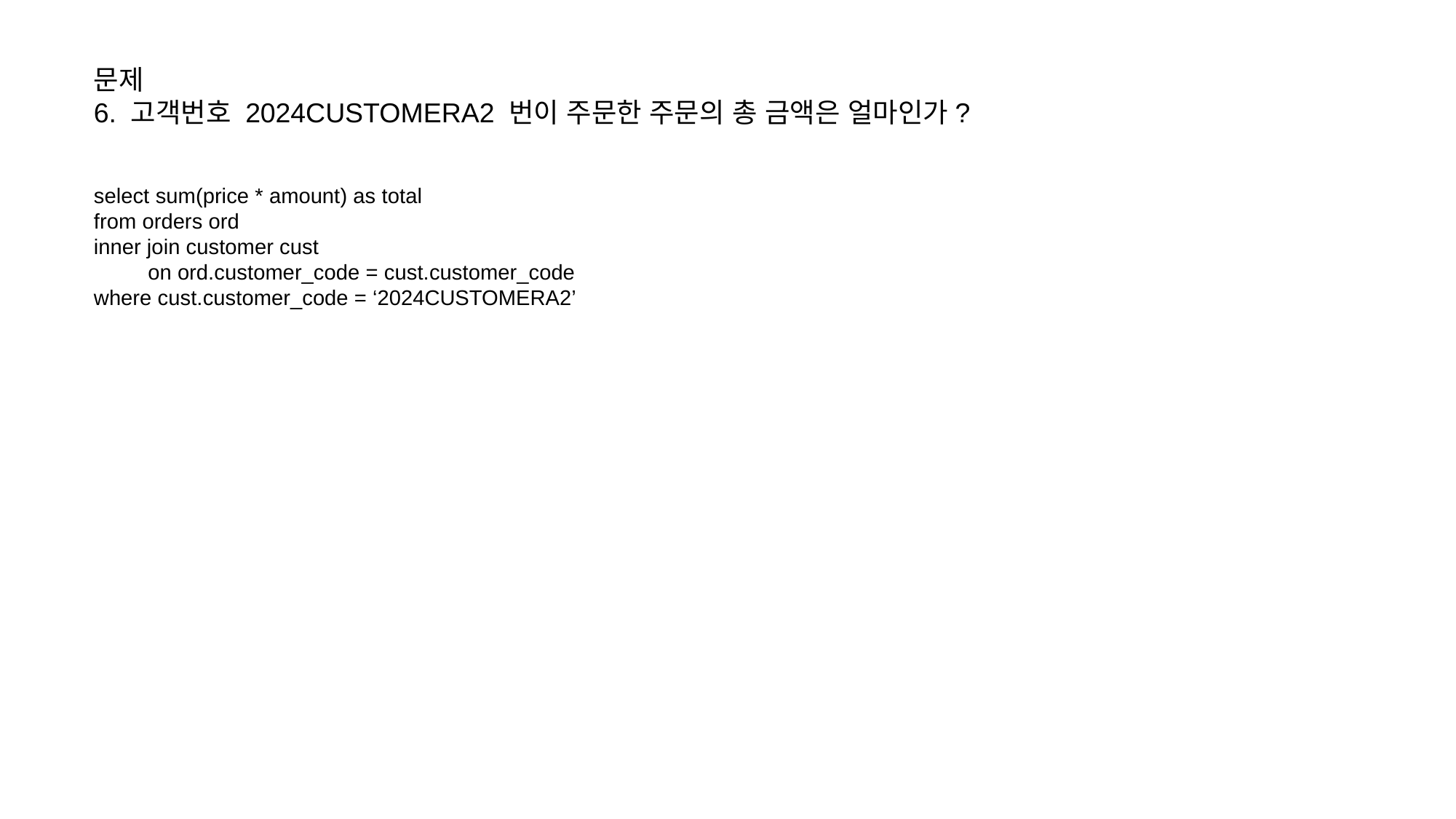

문제
6. 고객번호 2024CUSTOMERA2 번이 주문한 주문의 총 금액은 얼마인가?
select sum(price * amount) as total
from orders ord
inner join customer cust
         on ord.customer_code = cust.customer_code
where cust.customer_code = ‘2024CUSTOMERA2’